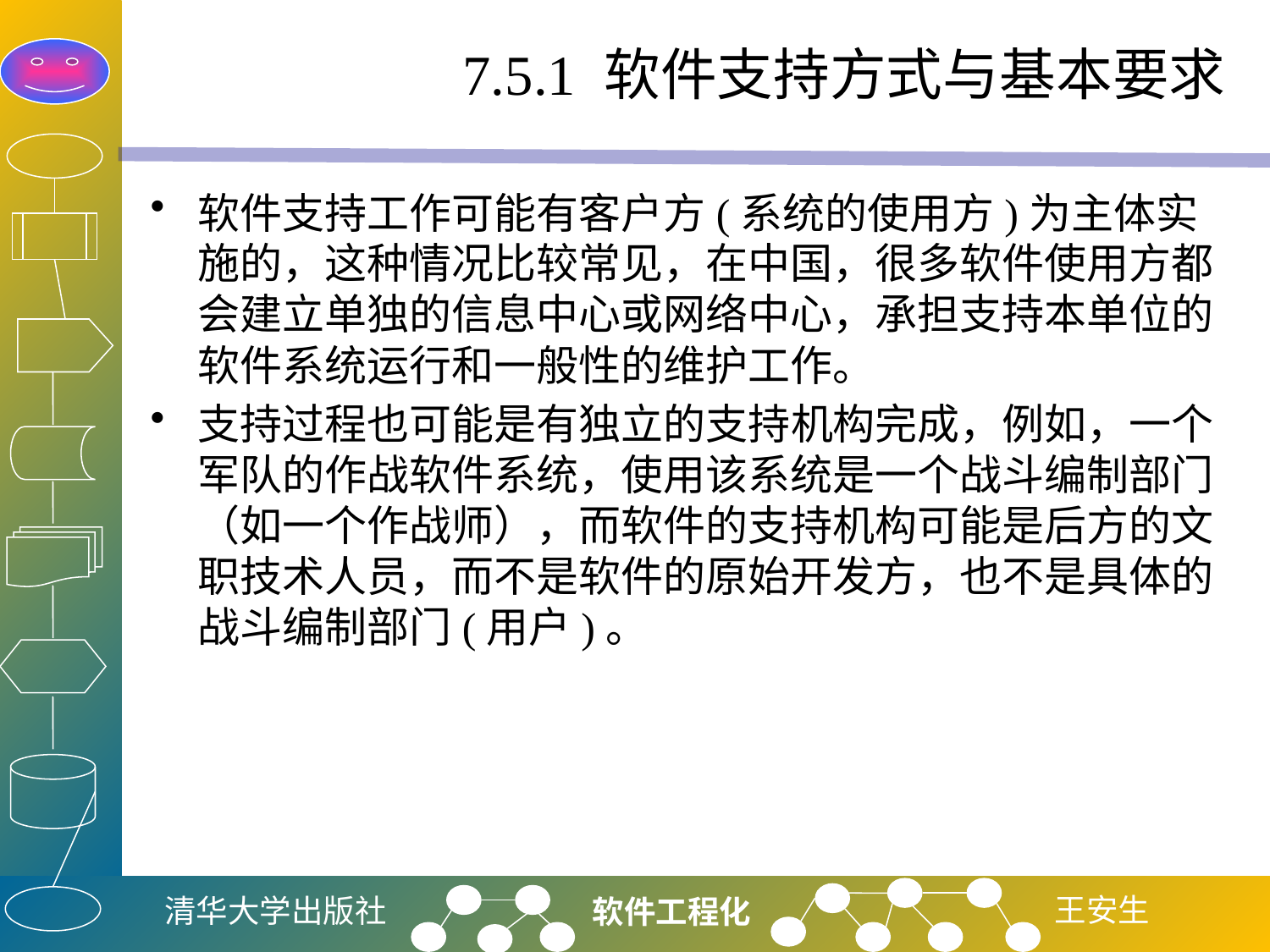

# 7.5.1 软件支持方式与基本要求
软件支持工作可能有客户方(系统的使用方)为主体实施的，这种情况比较常见，在中国，很多软件使用方都会建立单独的信息中心或网络中心，承担支持本单位的软件系统运行和一般性的维护工作。
支持过程也可能是有独立的支持机构完成，例如，一个军队的作战软件系统，使用该系统是一个战斗编制部门（如一个作战师），而软件的支持机构可能是后方的文职技术人员，而不是软件的原始开发方，也不是具体的战斗编制部门(用户)。